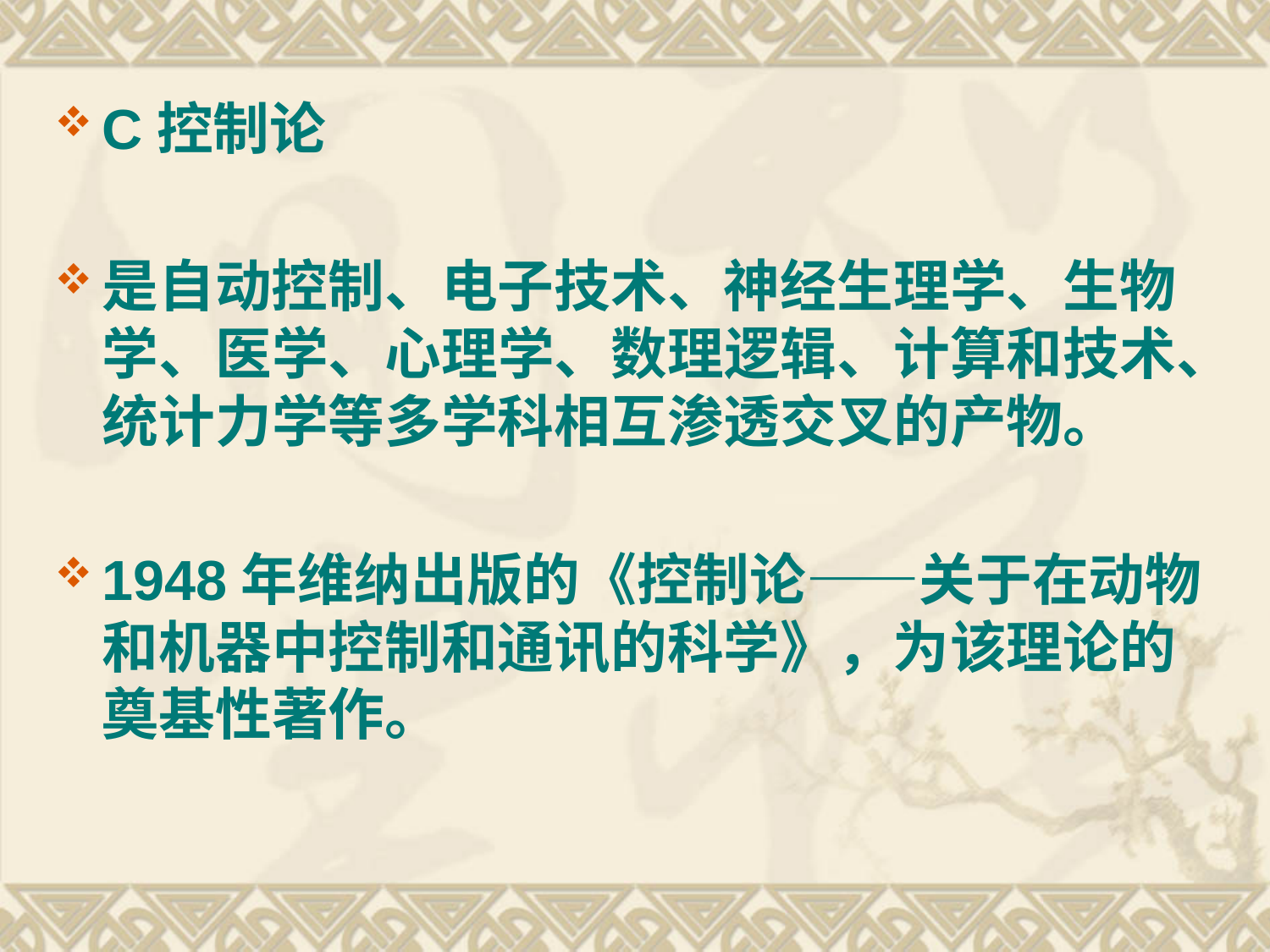

C控制论

是自动控制、电子技术、神经生理学、生物学、医学、心理学、数理逻辑、计算和技术、统计力学等多学科相互渗透交叉的产物。

1948年维纳出版的《控制论——关于在动物和机器中控制和通讯的科学》，为该理论的奠基性著作。